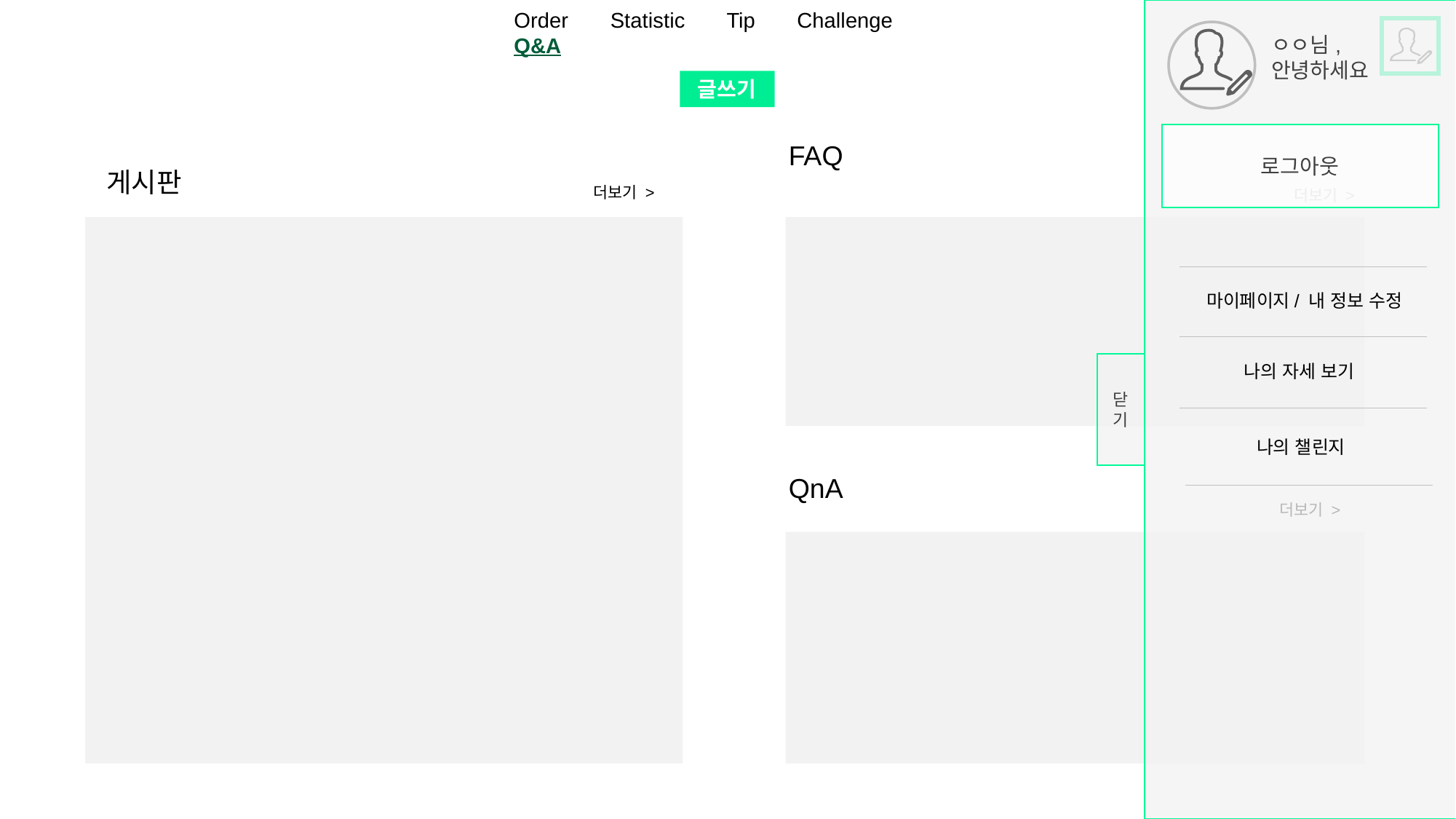

Order       Statistic       Tip       Challenge        Q&A

ㅇㅇ님,
안녕하세요
글쓰기
로그아웃
FAQ
게시판
더보기 >
더보기 >

마이페이지/ 내 정보 수정
닫기
나의 자세 보기
나의 챌린지
QnA
더보기 >